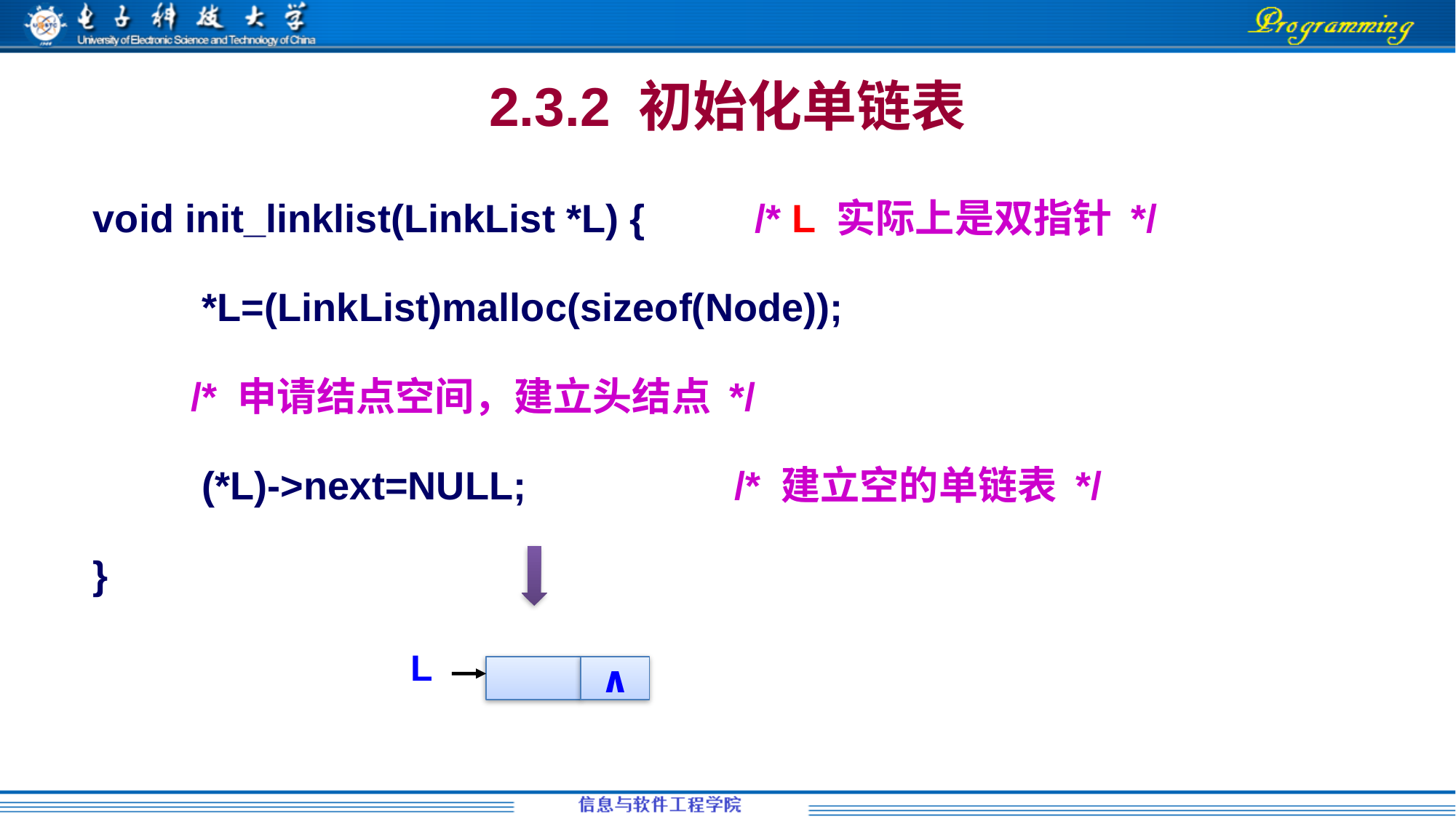

# 2.3.2 初始化单链表
void init_linklist(LinkList *L) {          /* L 实际上是双指针 */
	*L=(LinkList)malloc(sizeof(Node));
         /* 申请结点空间，建立头结点 */
	(*L)->next=NULL;                   /* 建立空的单链表 */
}

L

∧